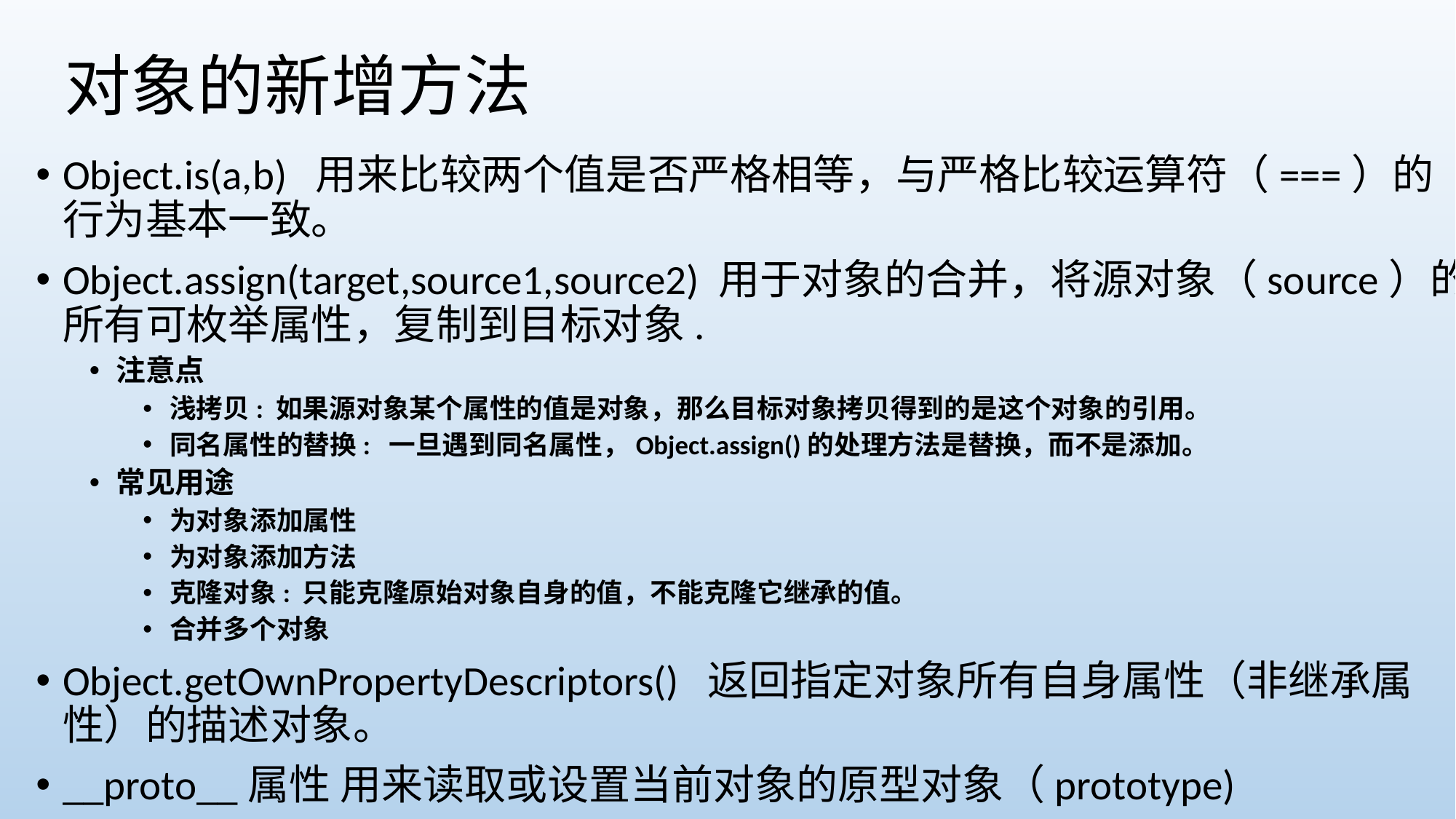

# 对象的新增方法
Object.is(a,b)  用来比较两个值是否严格相等，与严格比较运算符（===）的行为基本一致。
Object.assign(target,source1,source2) 用于对象的合并，将源对象（source）的所有可枚举属性，复制到目标对象.
注意点
浅拷贝: 如果源对象某个属性的值是对象，那么目标对象拷贝得到的是这个对象的引用。
同名属性的替换:  一旦遇到同名属性，Object.assign()的处理方法是替换，而不是添加。
常见用途
为对象添加属性
为对象添加方法
克隆对象: 只能克隆原始对象自身的值，不能克隆它继承的值。
合并多个对象
Object.getOwnPropertyDescriptors()  返回指定对象所有自身属性（非继承属性）的描述对象。
__proto__属性 用来读取或设置当前对象的原型对象（prototype)